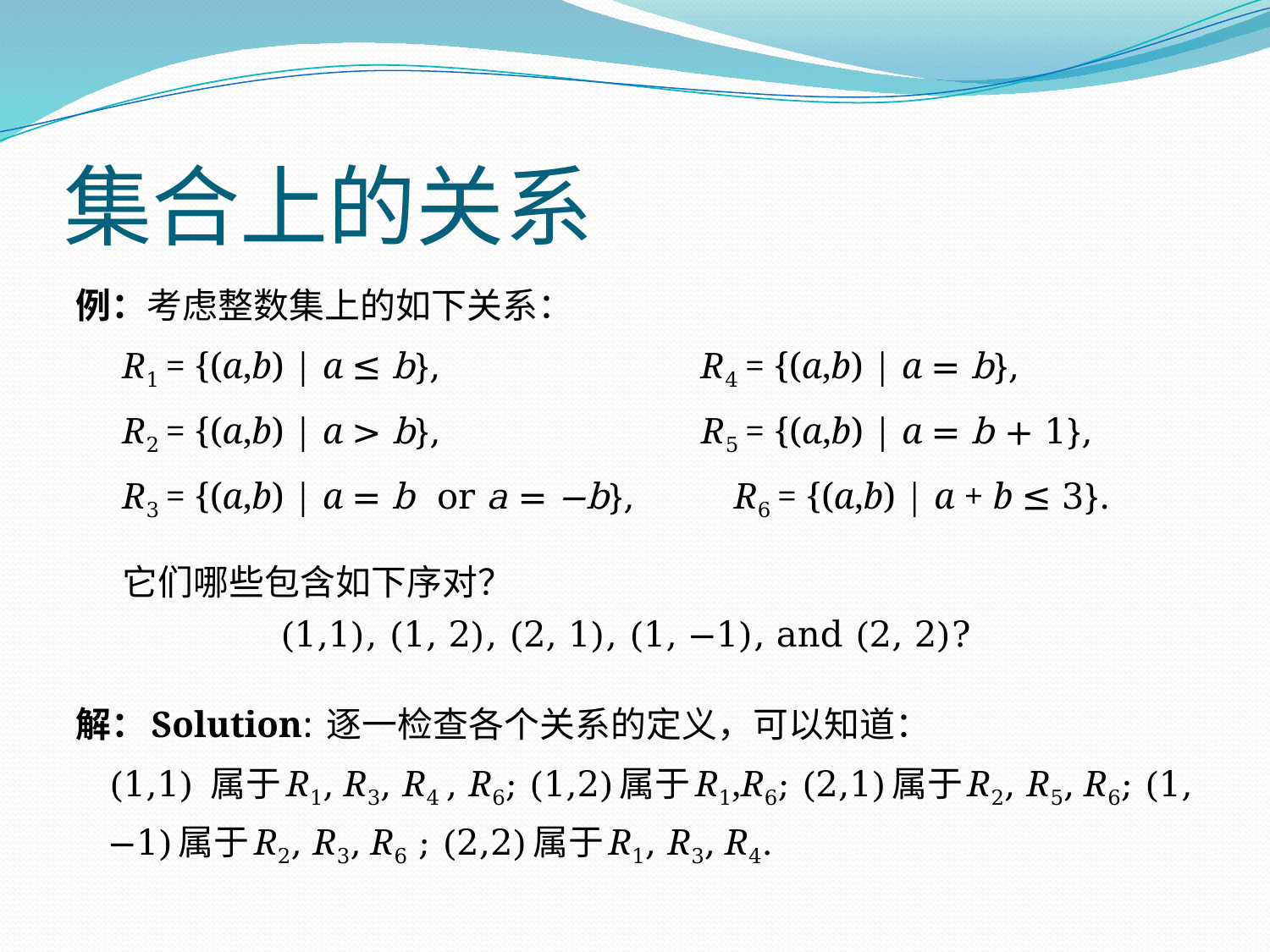

# 集合上的关系
例：考虑整数集上的如下关系：
R1 = {(a,b) | a ≤ b},                            R4 = {(a,b) | a = b},
R2 = {(a,b) | a > b},                            R5 = {(a,b) | a = b + 1},
R3 = {(a,b) | a = b  or a = −b},         R6 = {(a,b) | a + b ≤ 3}.

它们哪些包含如下序对？
              (1,1), (1, 2), (2, 1), (1, −1), and (2, 2)?

解：Solution: 逐一检查各个关系的定义，可以知道：
	(1,1) 属于R1, R3, R4 , R6; (1,2)属于R1,R6; (2,1)属于R2, R5, R6; (1, −1)属于R2, R3, R6 ; (2,2)属于R1, R3, R4.